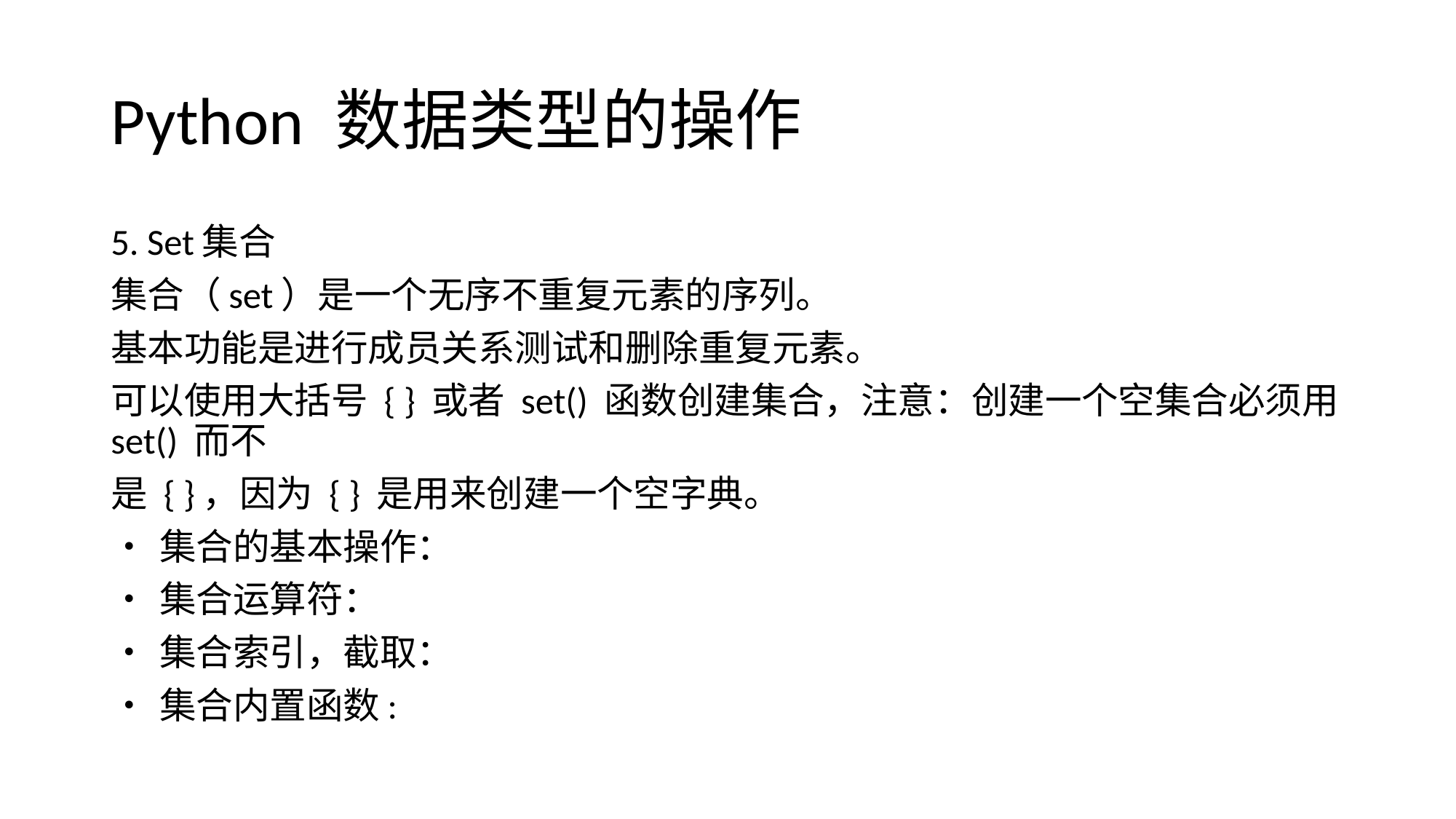

# Python 数据类型的操作
5. Set集合
集合（set）是一个无序不重复元素的序列。
基本功能是进行成员关系测试和删除重复元素。
可以使用大括号 { } 或者 set() 函数创建集合，注意：创建一个空集合必须用 set() 而不
是 { }，因为 { } 是用来创建一个空字典。
• 集合的基本操作：
• 集合运算符：
• 集合索引，截取：
• 集合内置函数: